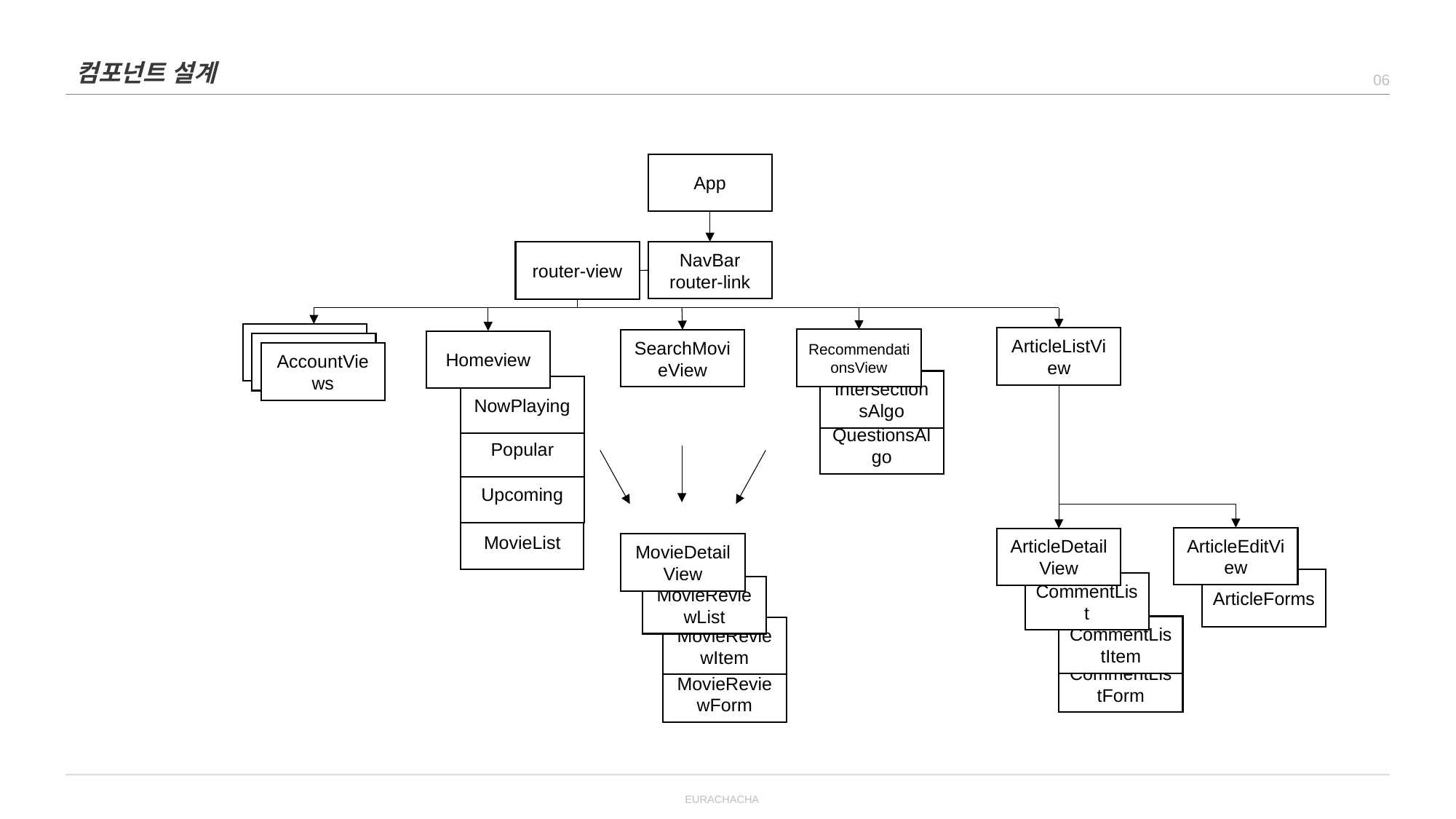

| 컴포넌트 설계 | 06 |
| --- | --- |
App
NavBar
router-link
router-view
AccountViews
AccountViews
AccountViews
ArticleListView
RecommendationsView
SearchMovieView
Homeview
IntersectionsAlgo
NowPlaying
QuestionsAlgo
Popular
Upcoming
MovieList
ArticleEditView
ArticleDetailView
MovieDetailView
ArticleForms
CommentList
MovieReviewList
CommentListItem
MovieReviewItem
CommentListForm
MovieReviewForm
| EURACHACHA |
| --- |